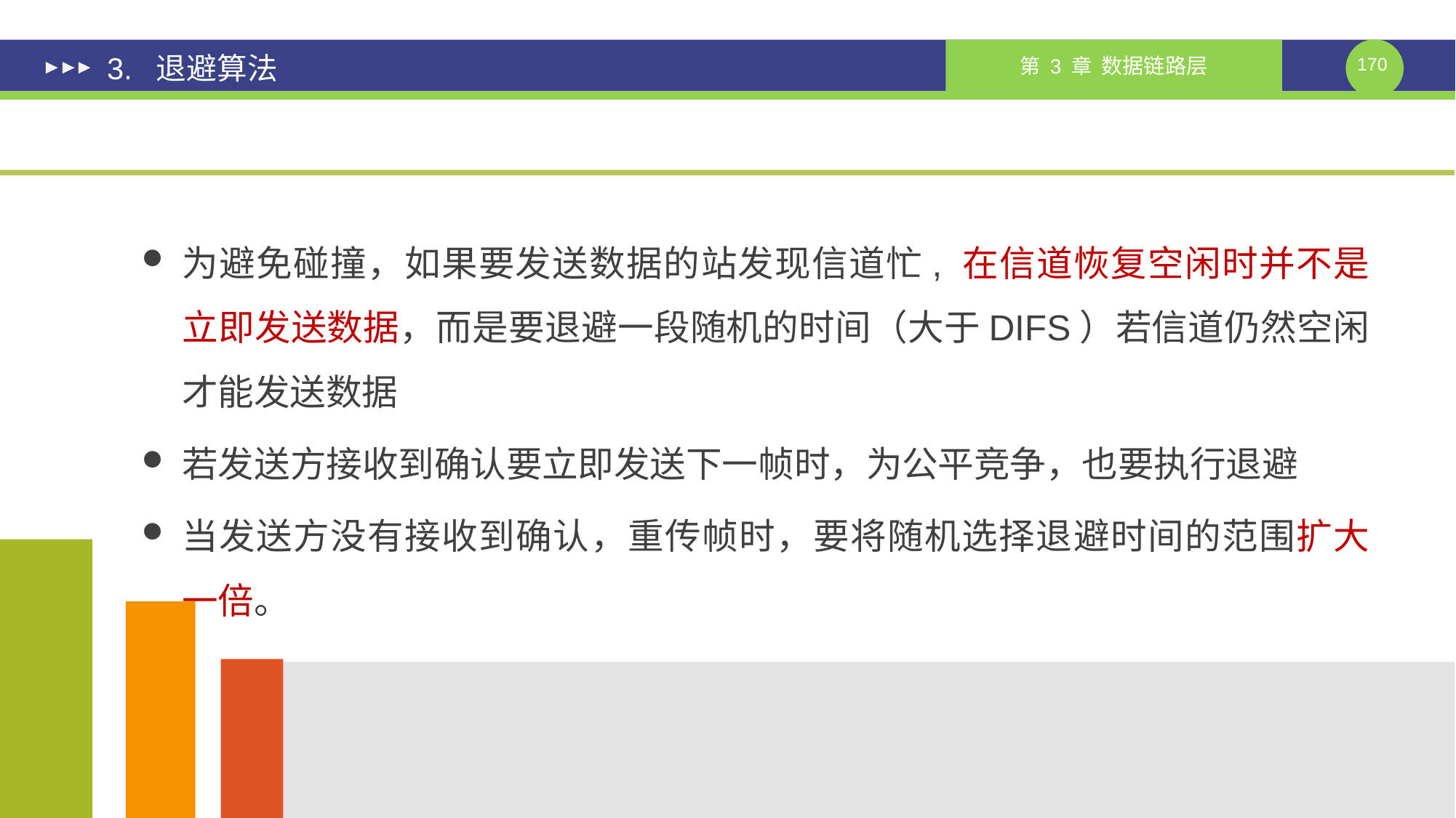

# 3.  退避算法

为避免碰撞，如果要发送数据的站发现信道忙, 在信道恢复空闲时并不是立即发送数据，而是要退避一段随机的时间（大于DIFS）若信道仍然空闲才能发送数据
若发送方接收到确认要立即发送下一帧时，为公平竞争，也要执行退避
当发送方没有接收到确认，重传帧时，要将随机选择退避时间的范围扩大一倍。

课件制作人：谢钧 谢希仁